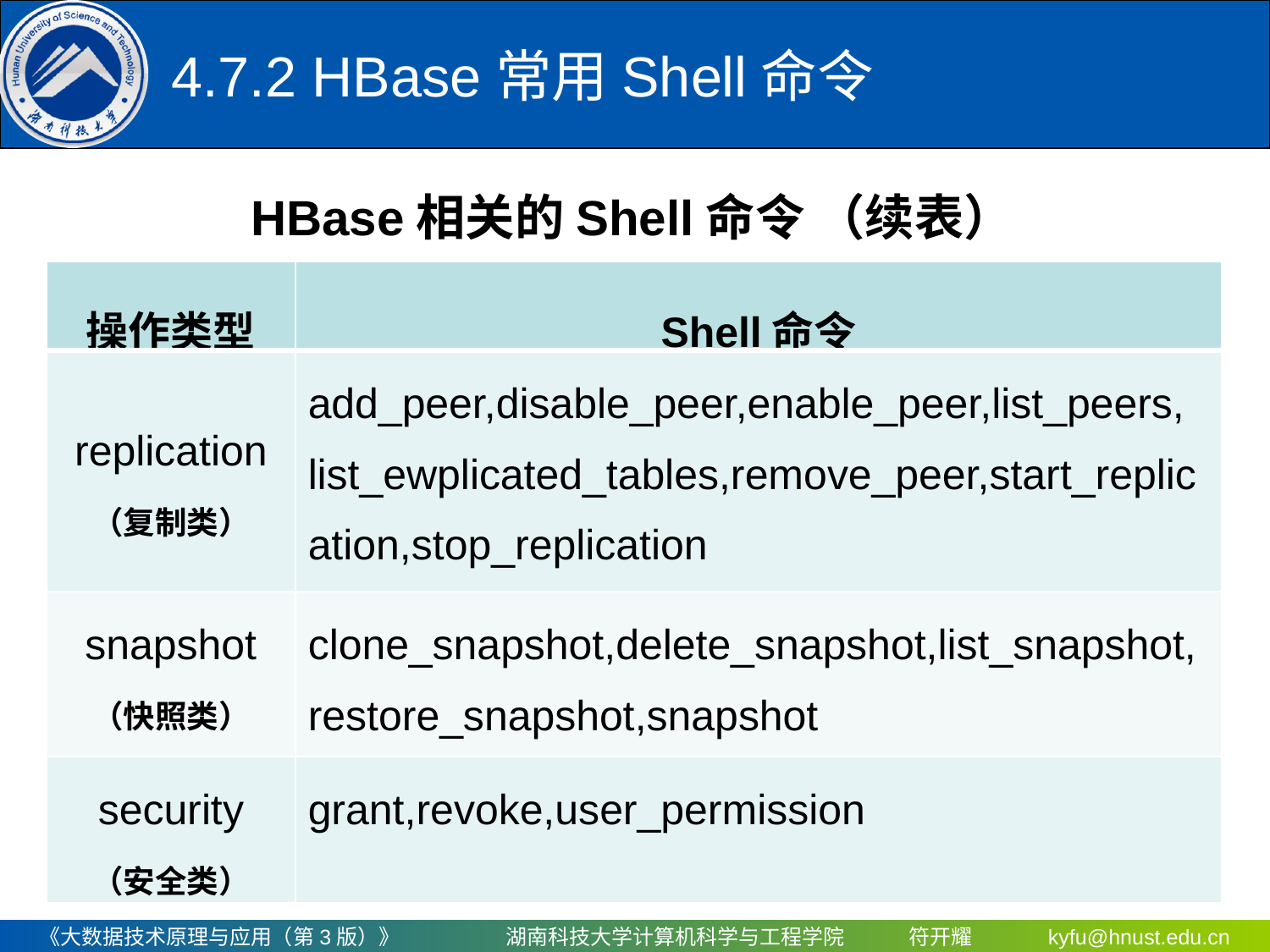

# 4.7.2 HBase常用Shell命令
HBase相关的Shell命令 （续表）
| 操作类型 | Shell命令 |
| --- | --- |
| replication （复制类） | add\_peer,disable\_peer,enable\_peer,list\_peers, list\_ewplicated\_tables,remove\_peer,start\_replication,stop\_replication |
| snapshot （快照类） | clone\_snapshot,delete\_snapshot,list\_snapshot, restore\_snapshot,snapshot |
| security （安全类） | grant,revoke,user\_permission |